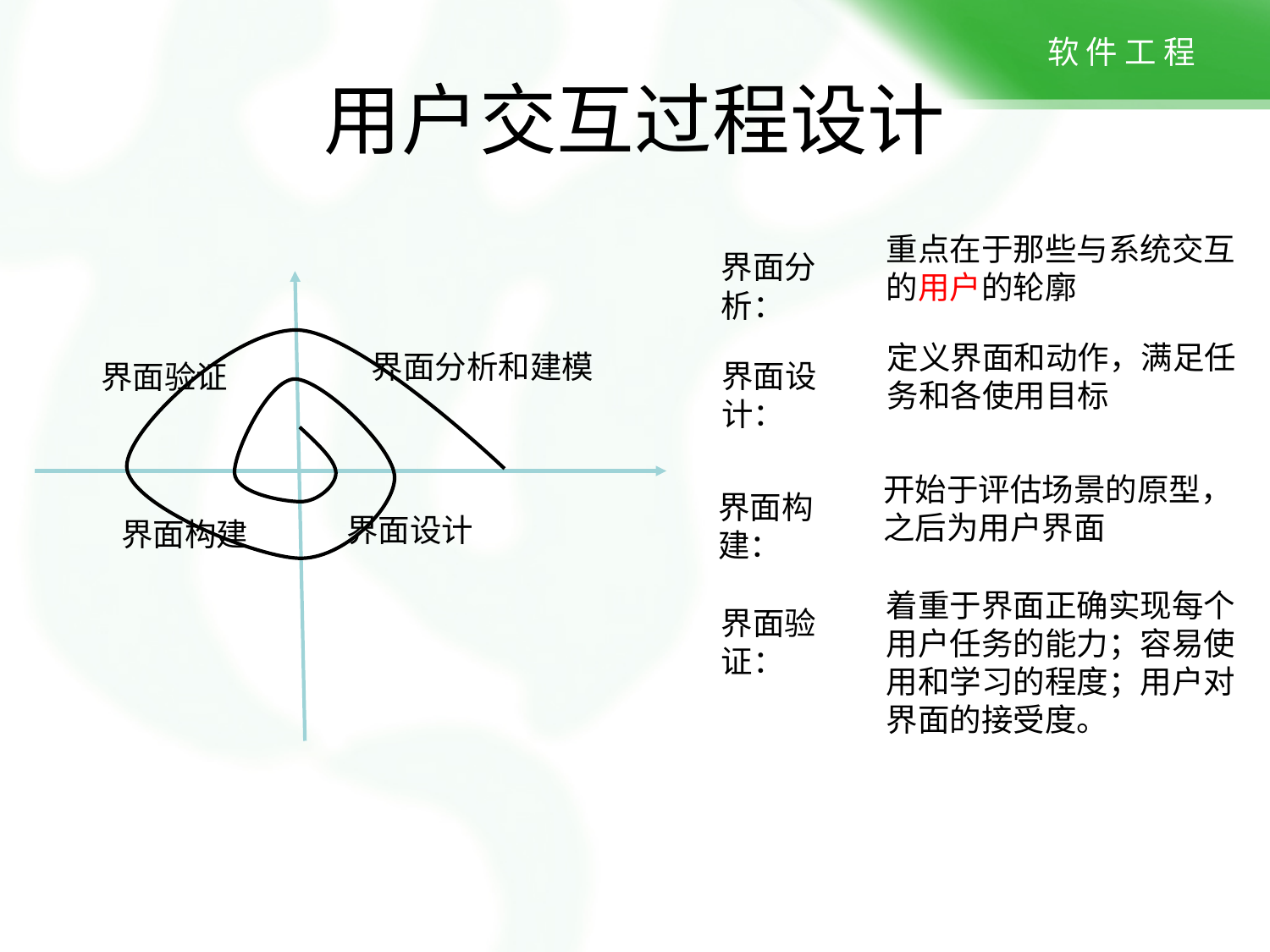

# 用户交互过程设计
重点在于那些与系统交互的用户的轮廓
界面分析：

定义界面和动作，满足任务和各使用目标
界面分析和建模
界面设计：
界面验证
开始于评估场景的原型，之后为用户界面
界面构建：
界面设计
界面构建
着重于界面正确实现每个用户任务的能力；容易使用和学习的程度；用户对界面的接受度。
界面验证：